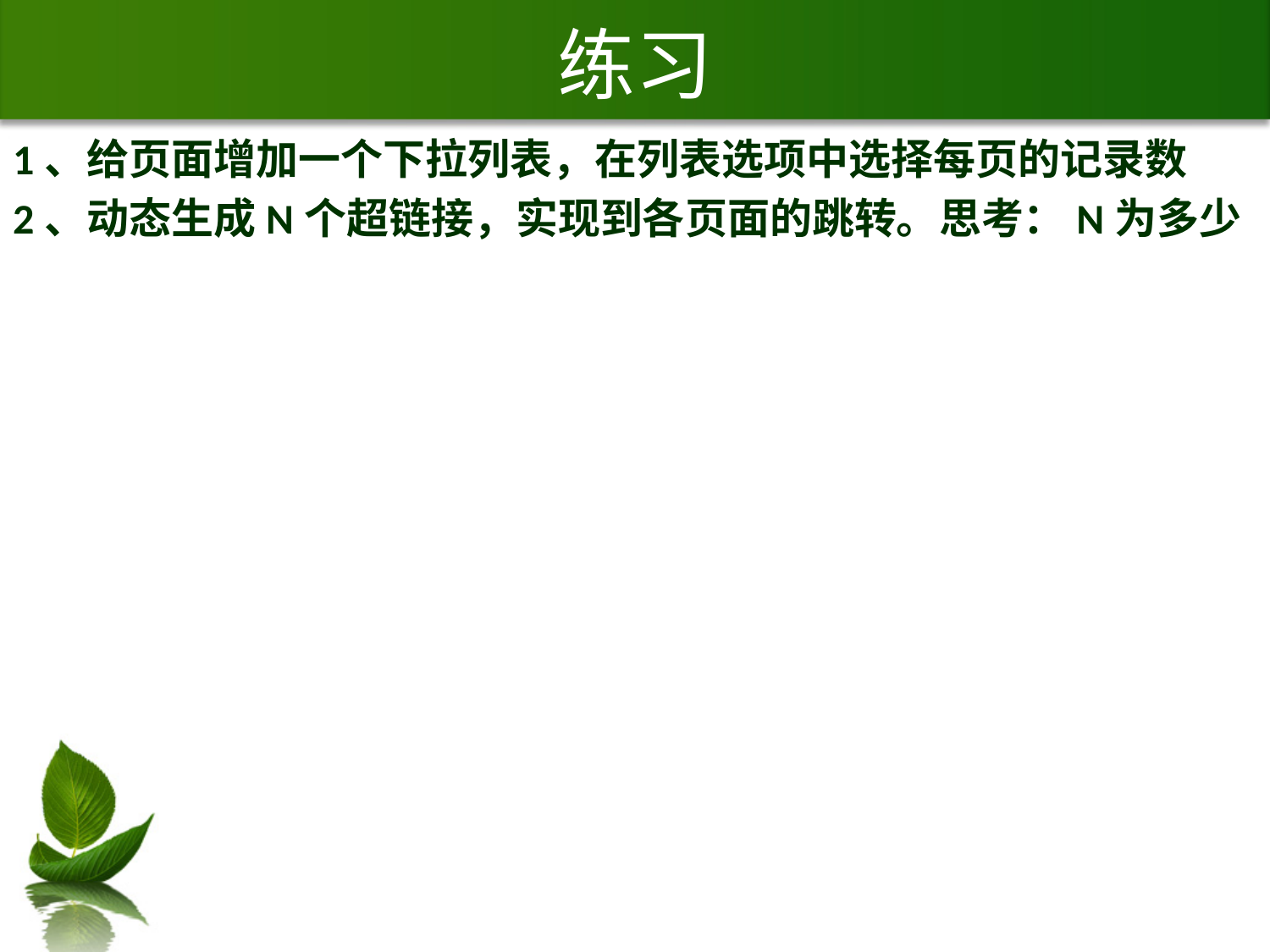

# 练习
1、给页面增加一个下拉列表，在列表选项中选择每页的记录数
2、动态生成N个超链接，实现到各页面的跳转。思考：N为多少